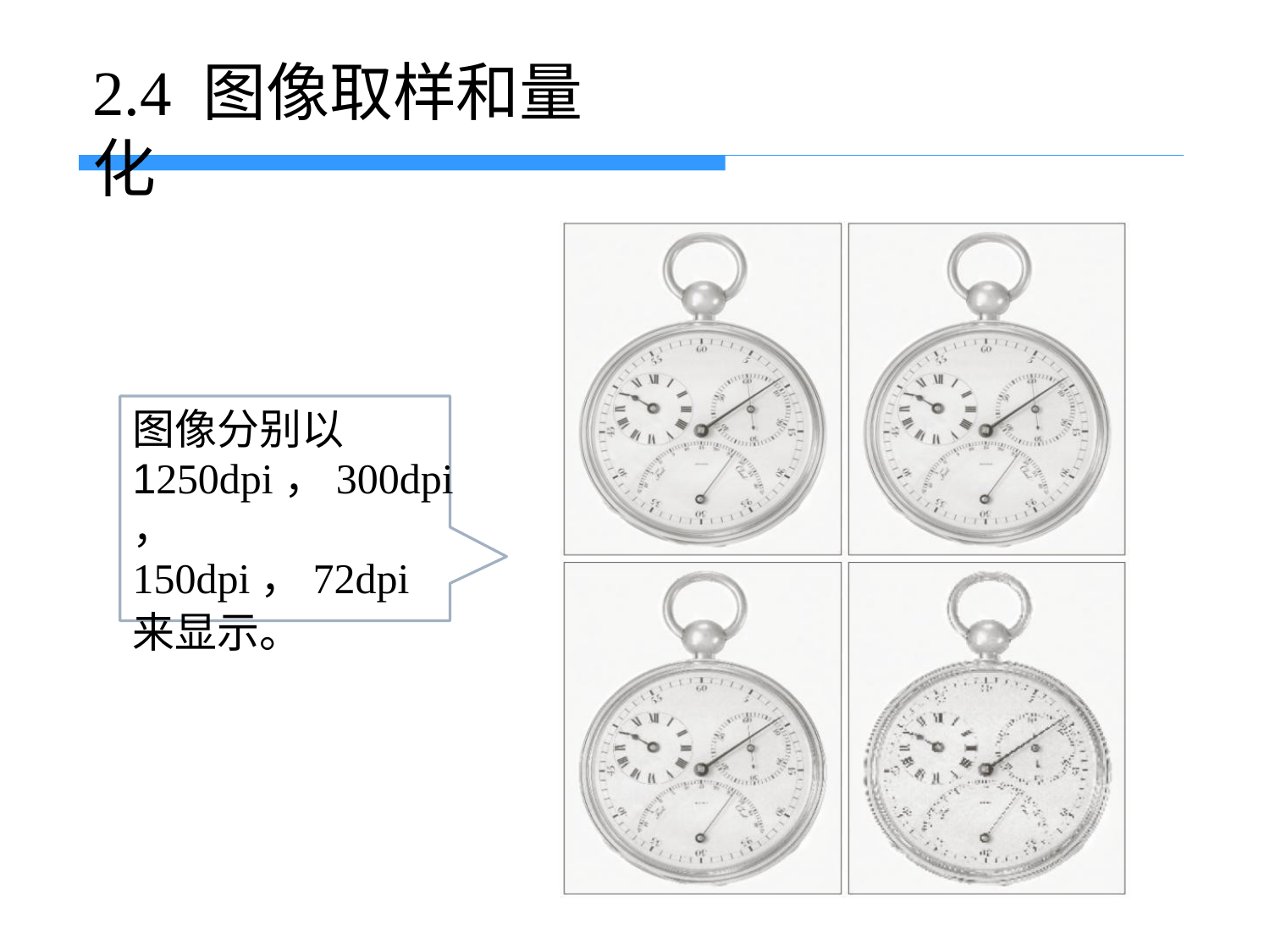

# 2.4 图像取样和量化

图像分别以 1250dpi，300dpi，  150dpi，72dpi
来显示。